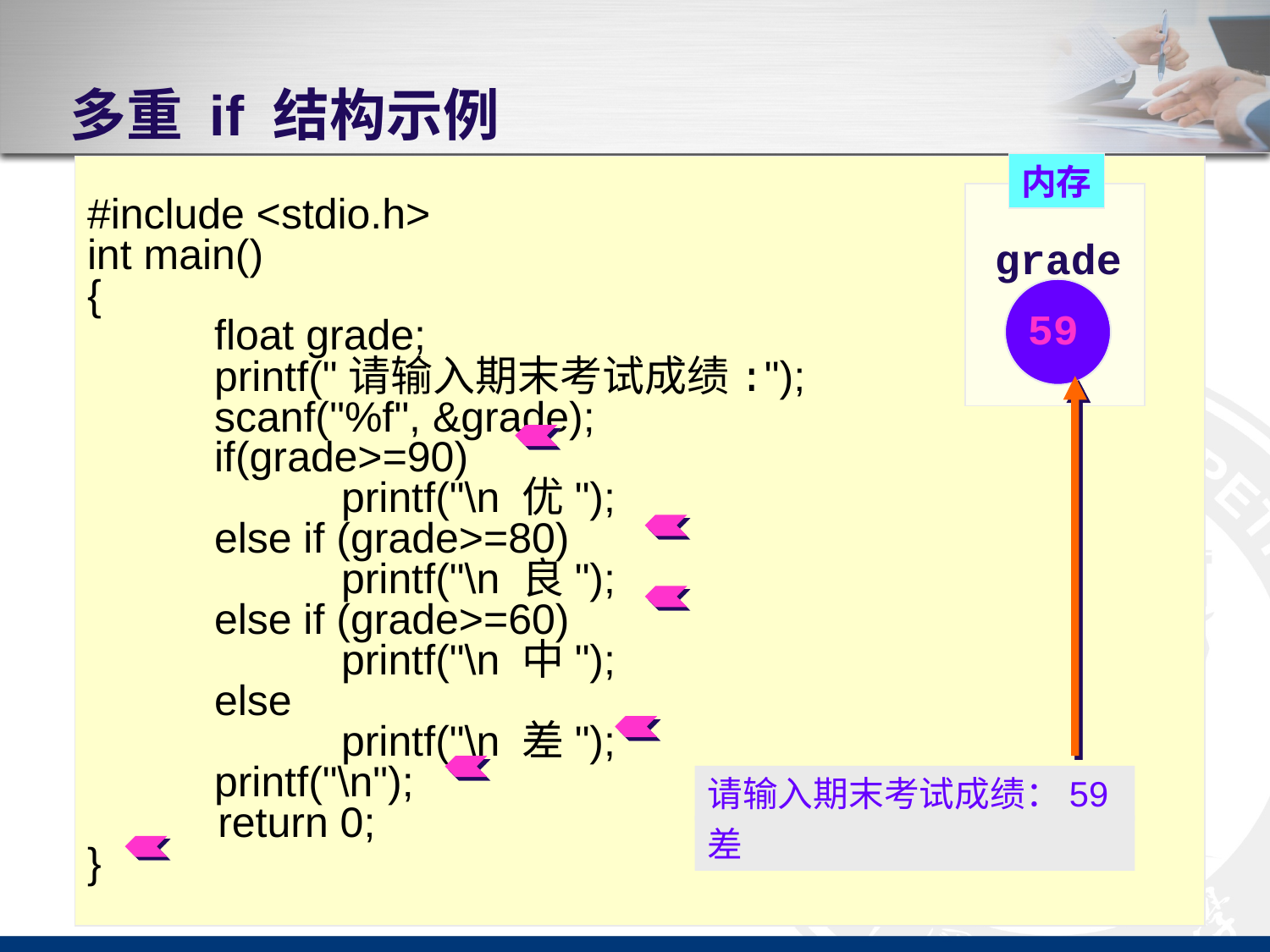

# 多重 if 结构示例
内存

#include <stdio.h>
int main()
{
	float grade;
	printf("请输入期末考试成绩:");
	scanf("%f", &grade);
	if(grade>=90)
		printf("\n 优");
	else if (grade>=80)
		printf("\n 良");
	else if (grade>=60)
		printf("\n 中");
	else
		printf("\n 差");
	printf("\n");
           return 0;
}
grade

问题描述：
编写一个程序，根据用户输入的期末考试成绩，输出相应的成绩评定信息。成绩大于等于90分输出“优”；成绩大于等于80分小于90分输出“良”；成绩大于等于60分小于80分输出“中”；成绩小于60分输出“差”。
59

请输入期末考试成绩：59
差

21